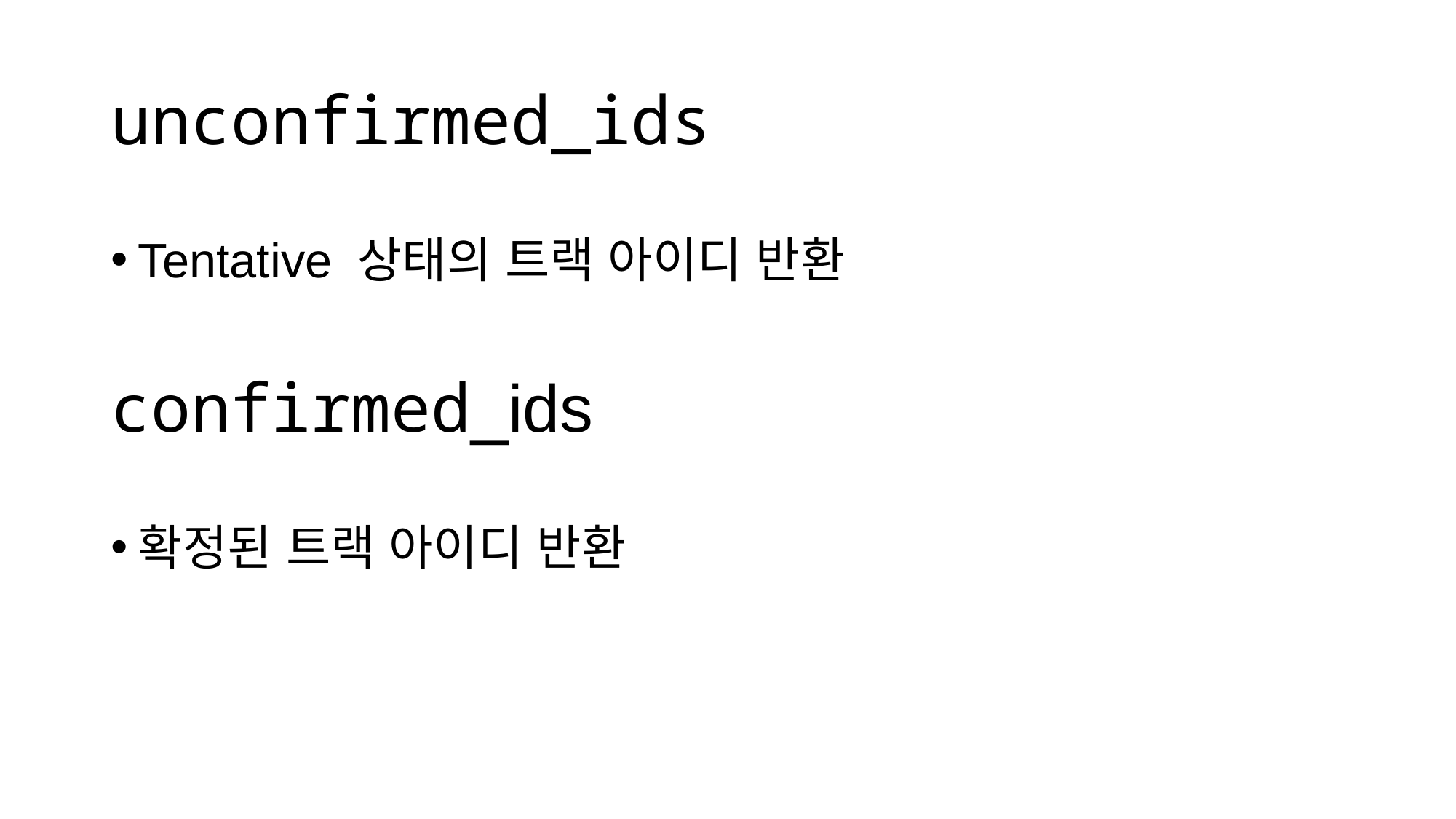

# unconfirmed_ids
Tentative 상태의 트랙 아이디 반환

confirmed_ids
확정된 트랙 아이디 반환